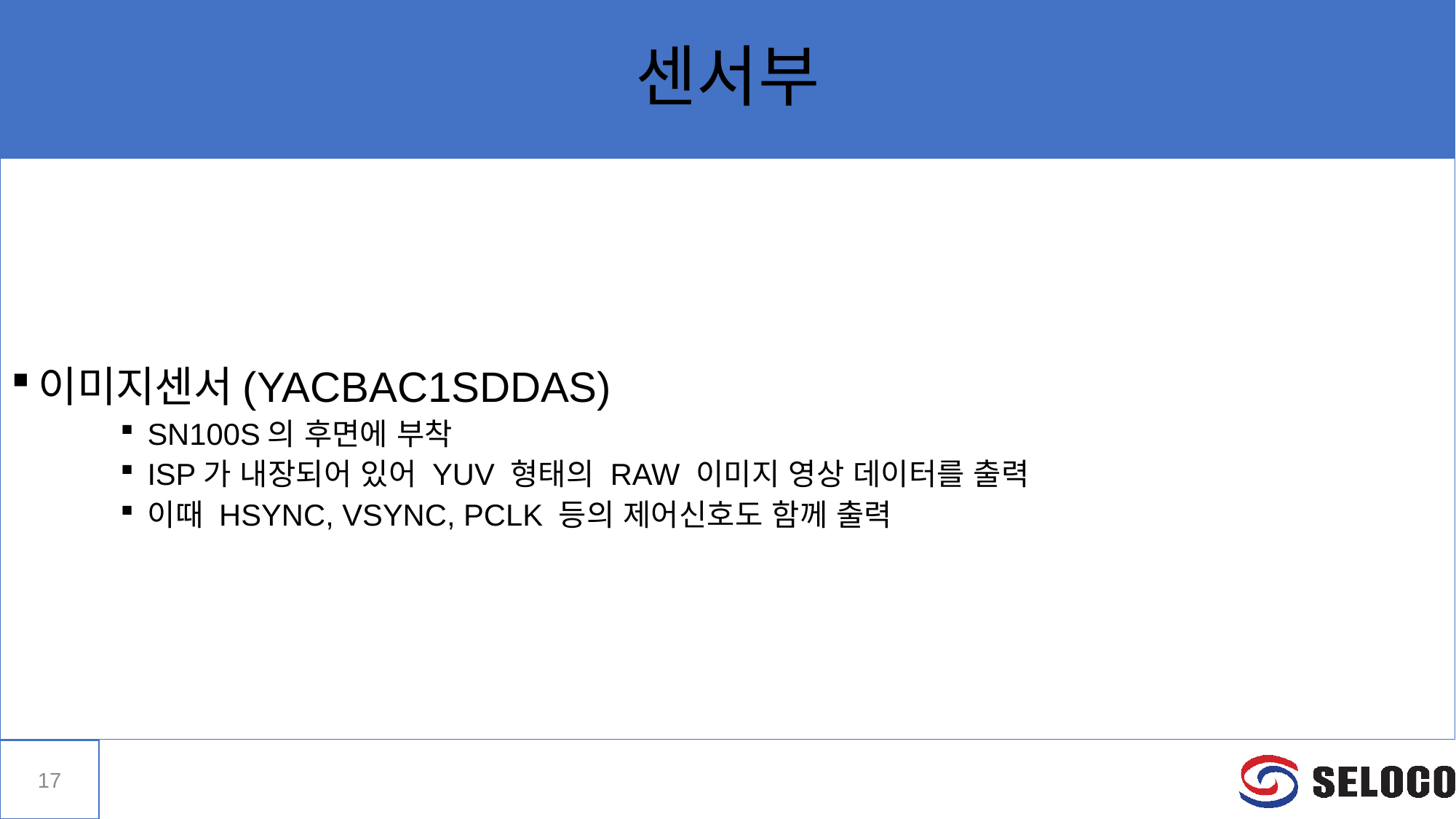

# 센서부
이미지센서(YACBAC1SDDAS)
SN100S의 후면에 부착
ISP가 내장되어 있어 YUV 형태의 RAW 이미지 영상 데이터를 출력
이때 HSYNC, VSYNC, PCLK 등의 제어신호도 함께 출력
17